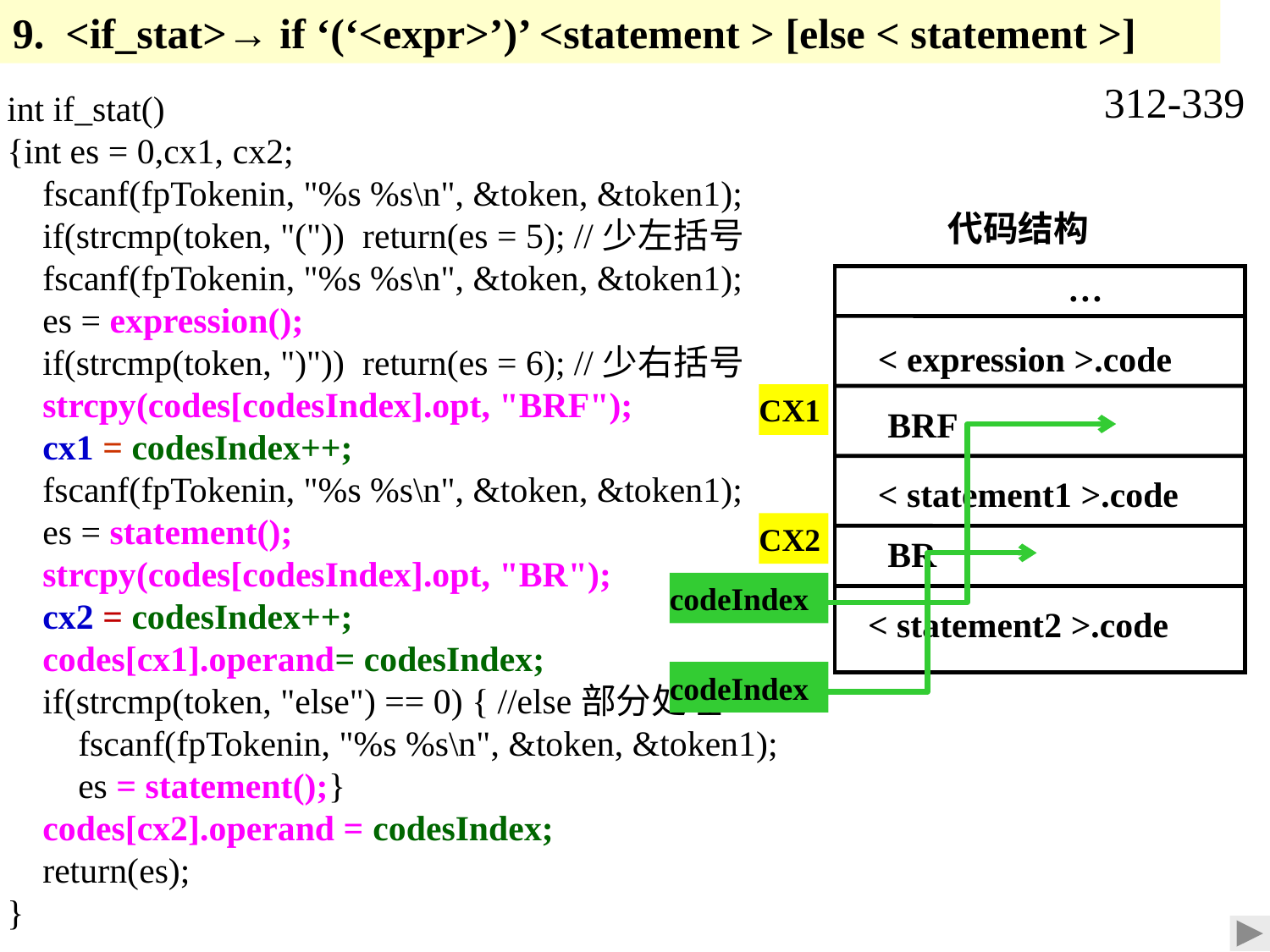

9.  <if_stat>→ if ‘(‘<expr>’)’ <statement > [else < statement >]
312-339
int if_stat()
{int es = 0,cx1, cx2;
    fscanf(fpTokenin, "%s %s\n", &token, &token1);
    if(strcmp(token, "("))  return(es = 5); //少左括号
    fscanf(fpTokenin, "%s %s\n", &token, &token1);
    es = expression();
    if(strcmp(token, ")"))  return(es = 6); //少右括号
    strcpy(codes[codesIndex].opt, "BRF");
    cx1 = codesIndex++;
    fscanf(fpTokenin, "%s %s\n", &token, &token1);
    es = statement();
    strcpy(codes[codesIndex].opt, "BR");
    cx2 = codesIndex++;
    codes[cx1].operand= codesIndex;
    if(strcmp(token, "else") == 0) { //else部分处理
        fscanf(fpTokenin, "%s %s\n", &token, &token1);
        es = statement();}
    codes[cx2].operand = codesIndex;
    return(es);
}
代码结构
…

< expression >.code
CX1

BRF

< statement1 >.code
CX2

BR
codeIndex

< statement2 >.code
codeIndex